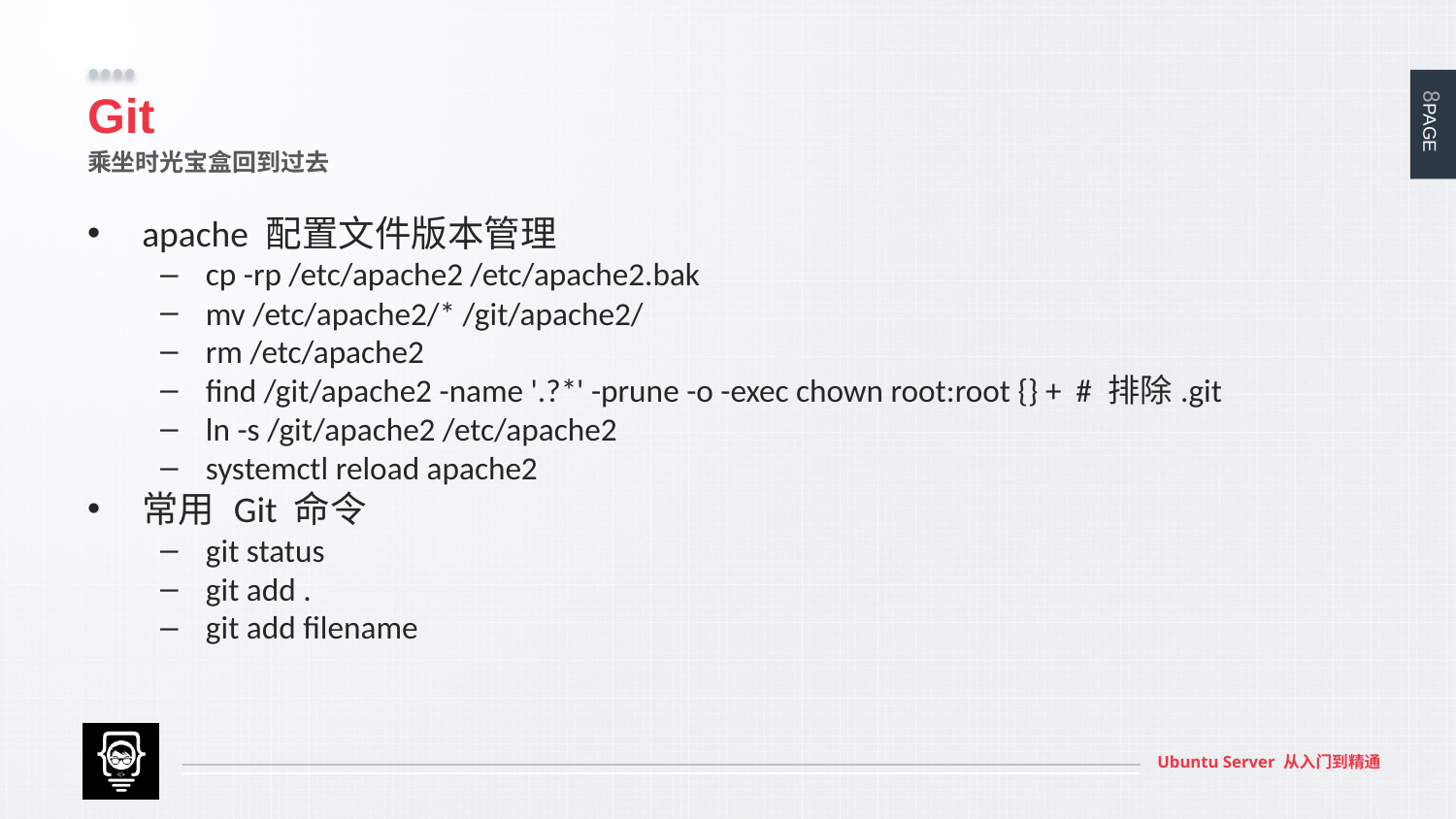

# Git
乘坐时光宝盒回到过去
apache 配置文件版本管理
cp -rp /etc/apache2 /etc/apache2.bak
mv /etc/apache2/* /git/apache2/
rm /etc/apache2
find /git/apache2 -name '.?*' -prune -o -exec chown root:root {} +  # 排除.git
ln -s /git/apache2 /etc/apache2
systemctl reload apache2
常用 Git 命令
git status
git add .
git add filename